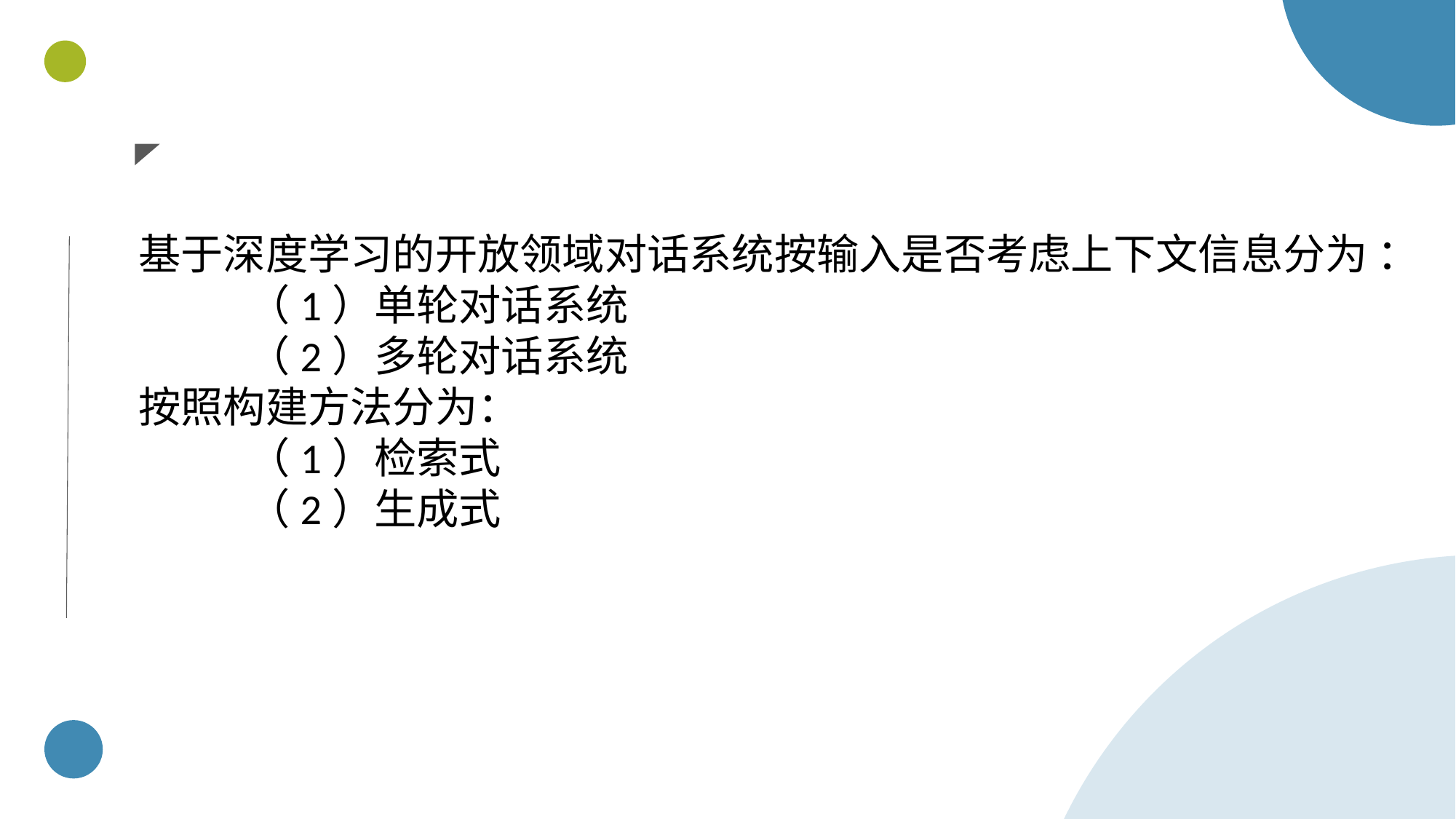

基于深度学习的开放领域对话系统按输入是否考虑上下文信息分为 ：
	（1）单轮对话系统
	（2）多轮对话系统
按照构建方法分为：
	（1）检索式
	（2）生成式